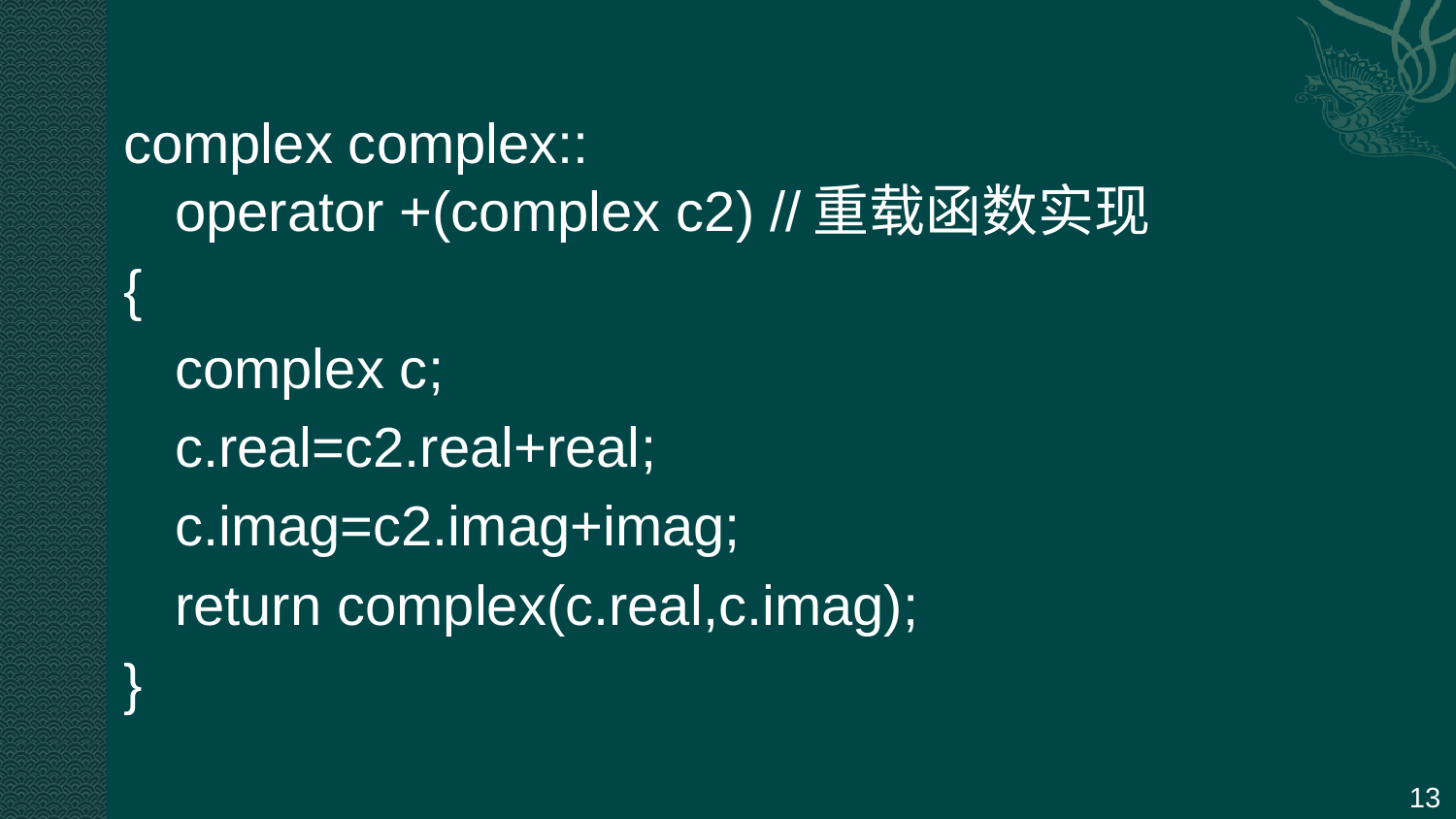

complex complex::
operator +(complex c2) //重载函数实现
{
	complex c;
	c.real=c2.real+real;
	c.imag=c2.imag+imag;
	return complex(c.real,c.imag);
}
13